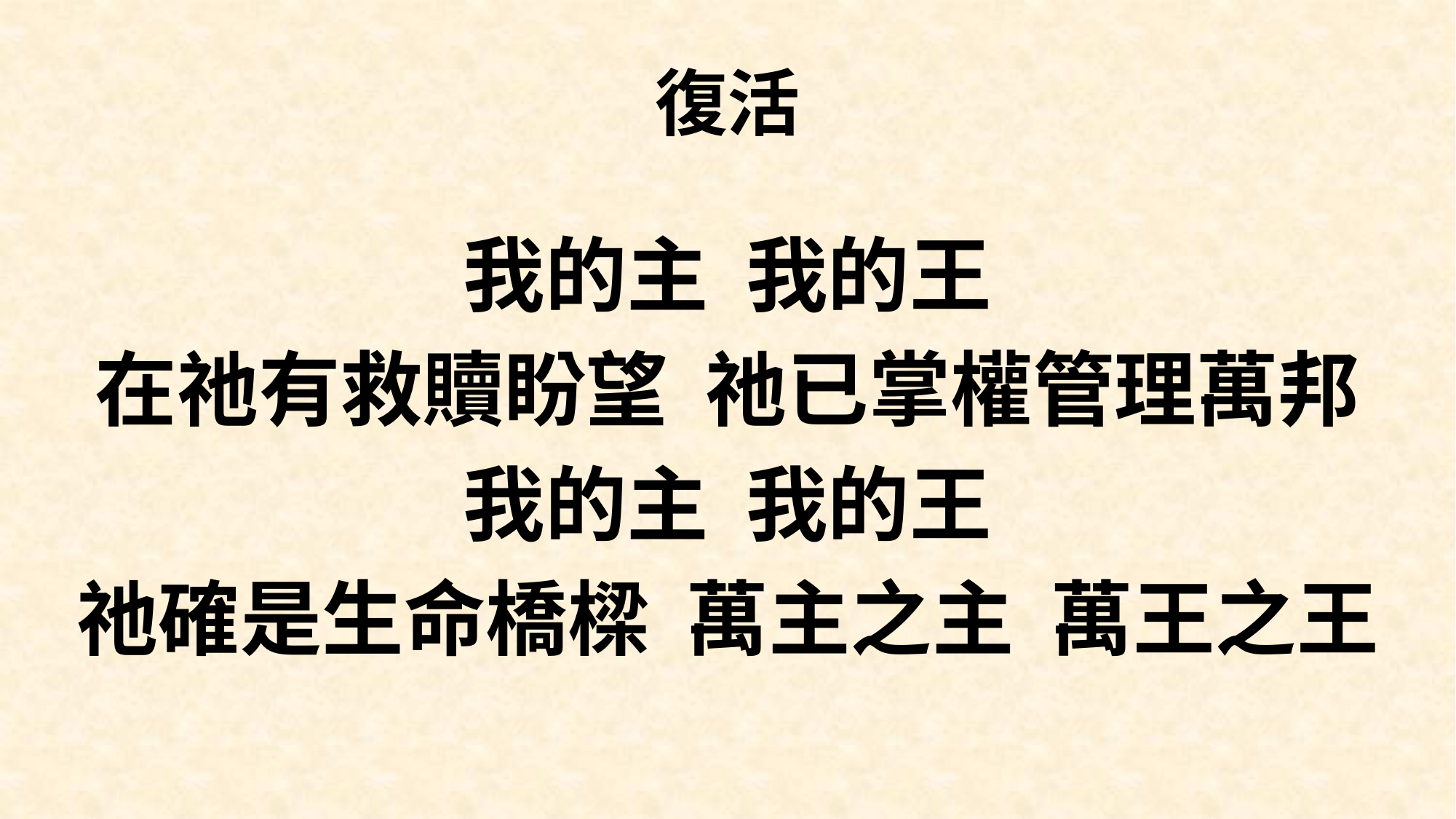

# 復活
我的主  我的王
在祂有救贖盼望  祂已掌權管理萬邦
我的主  我的王
祂確是生命橋樑  萬主之主  萬王之王